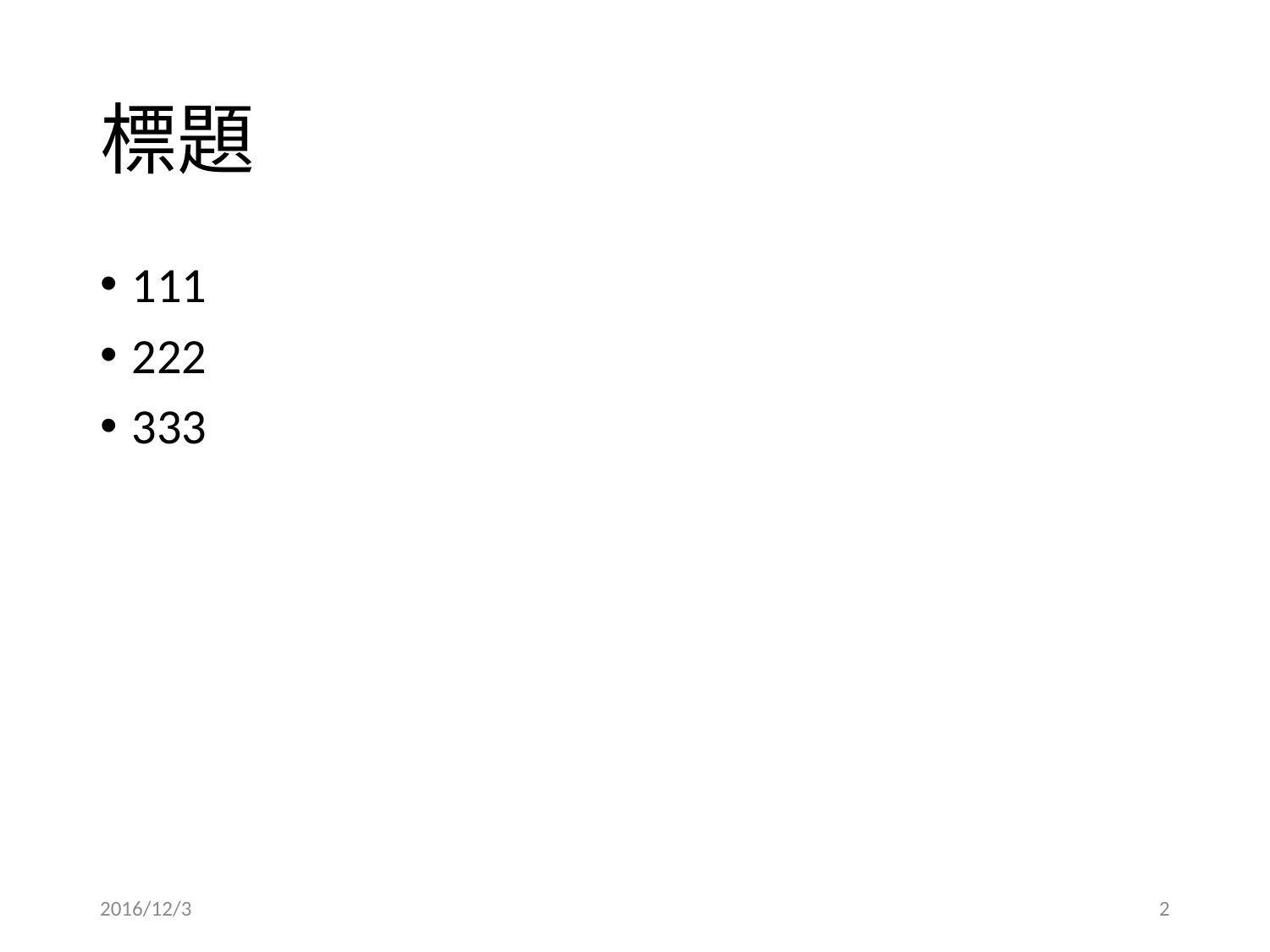

# 標題
111
222
333
2016/12/3
2